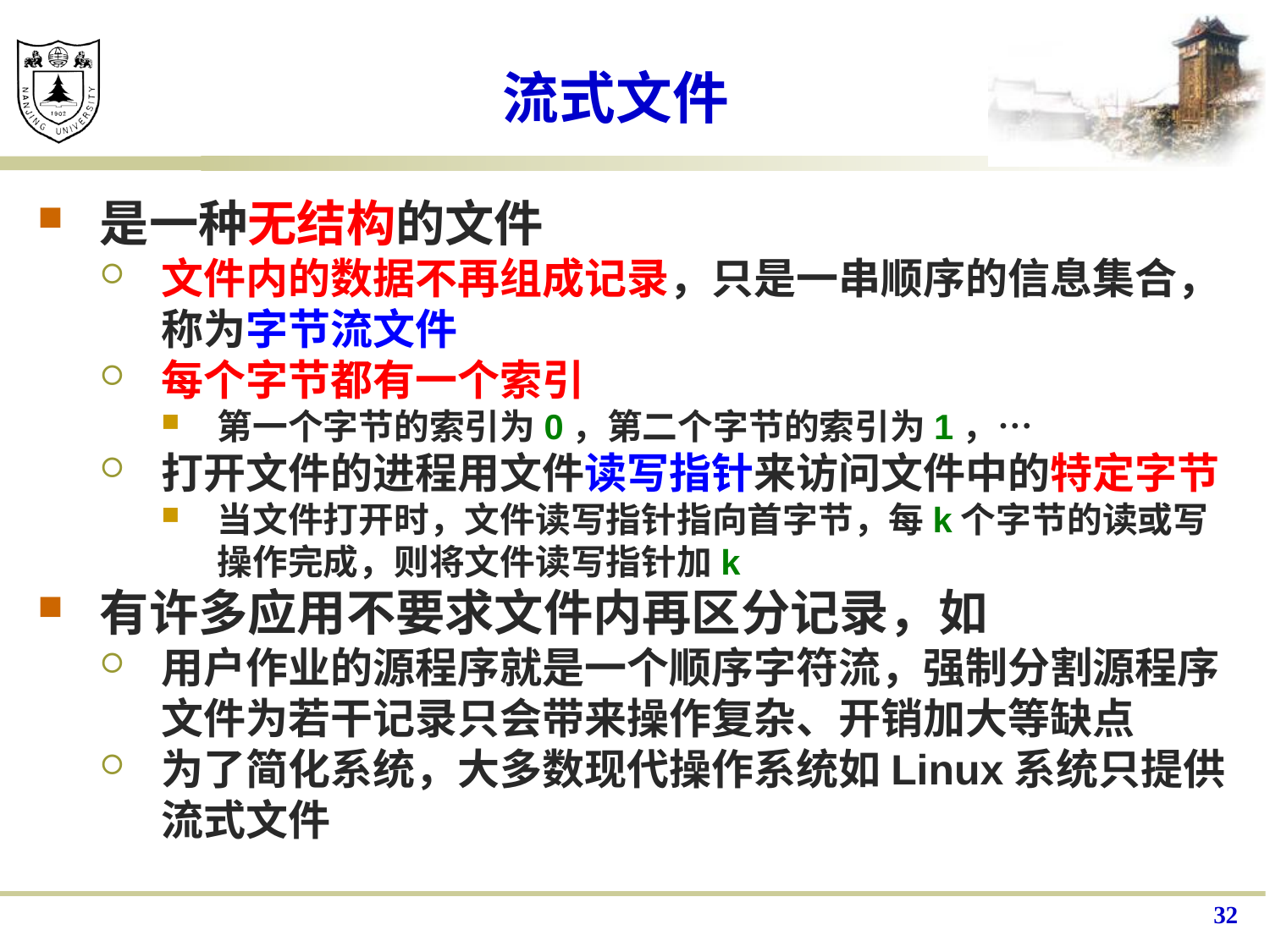

# 流式文件
是一种无结构的文件
文件内的数据不再组成记录，只是一串顺序的信息集合，称为字节流文件
每个字节都有一个索引
第一个字节的索引为0，第二个字节的索引为1，…
打开文件的进程用文件读写指针来访问文件中的特定字节
当文件打开时，文件读写指针指向首字节，每k个字节的读或写操作完成，则将文件读写指针加k
有许多应用不要求文件内再区分记录，如
用户作业的源程序就是一个顺序字符流，强制分割源程序文件为若干记录只会带来操作复杂、开销加大等缺点
为了简化系统，大多数现代操作系统如Linux系统只提供流式文件
32